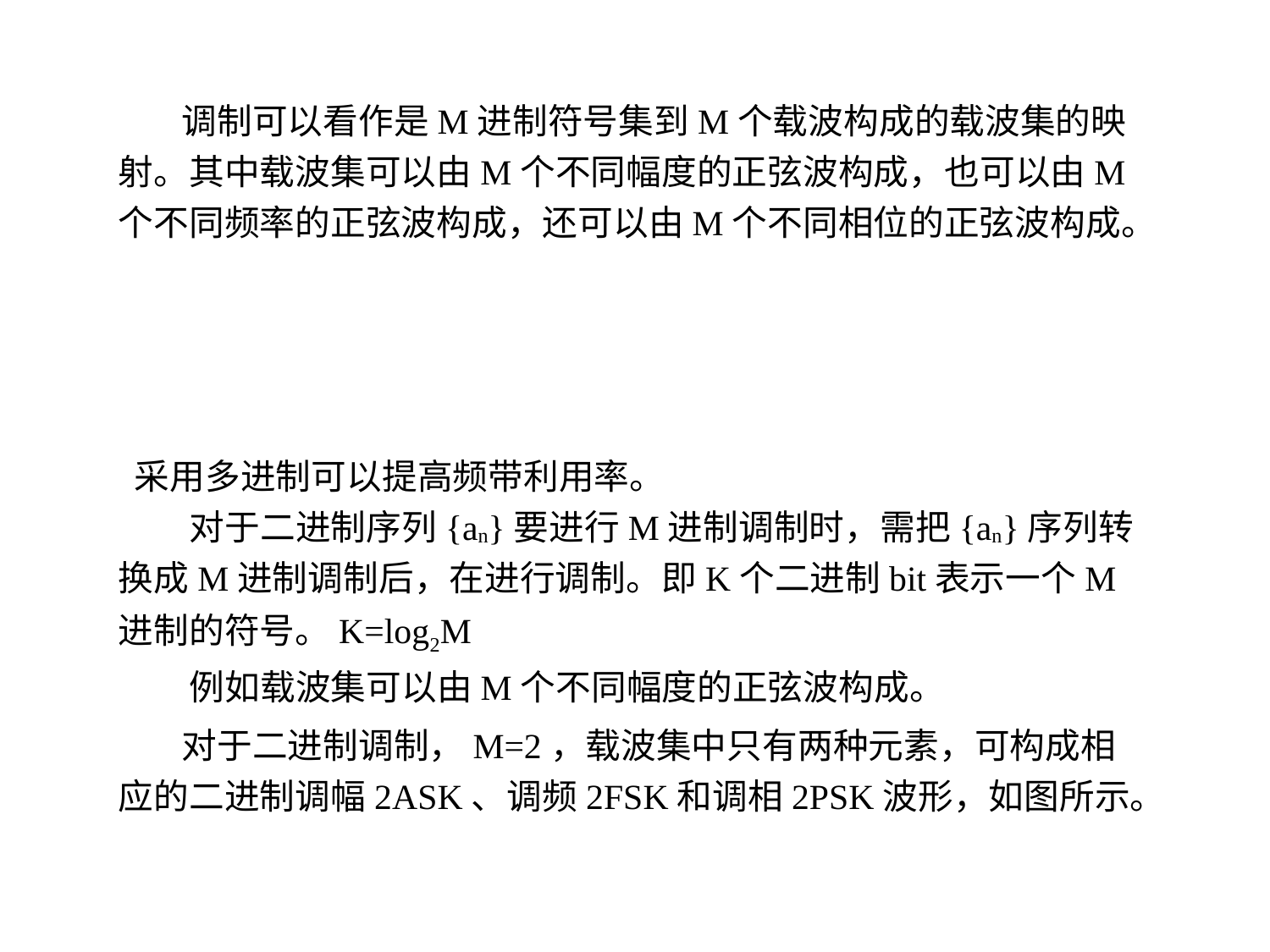

调制可以看作是M进制符号集到M个载波构成的载波集的映射。其中载波集可以由M个不同幅度的正弦波构成，也可以由M个不同频率的正弦波构成，还可以由M个不同相位的正弦波构成。

 采用多进制可以提高频带利用率。
        对于二进制序列{an}要进行M进制调制时，需把{an}序列转换成M进制调制后，在进行调制。即K个二进制bit表示一个M进制的符号。K=log2M
        例如载波集可以由M个不同幅度的正弦波构成。
       对于二进制调制，M=2，载波集中只有两种元素，可构成相应的二进制调幅2ASK、调频2FSK和调相2PSK波形，如图所示。